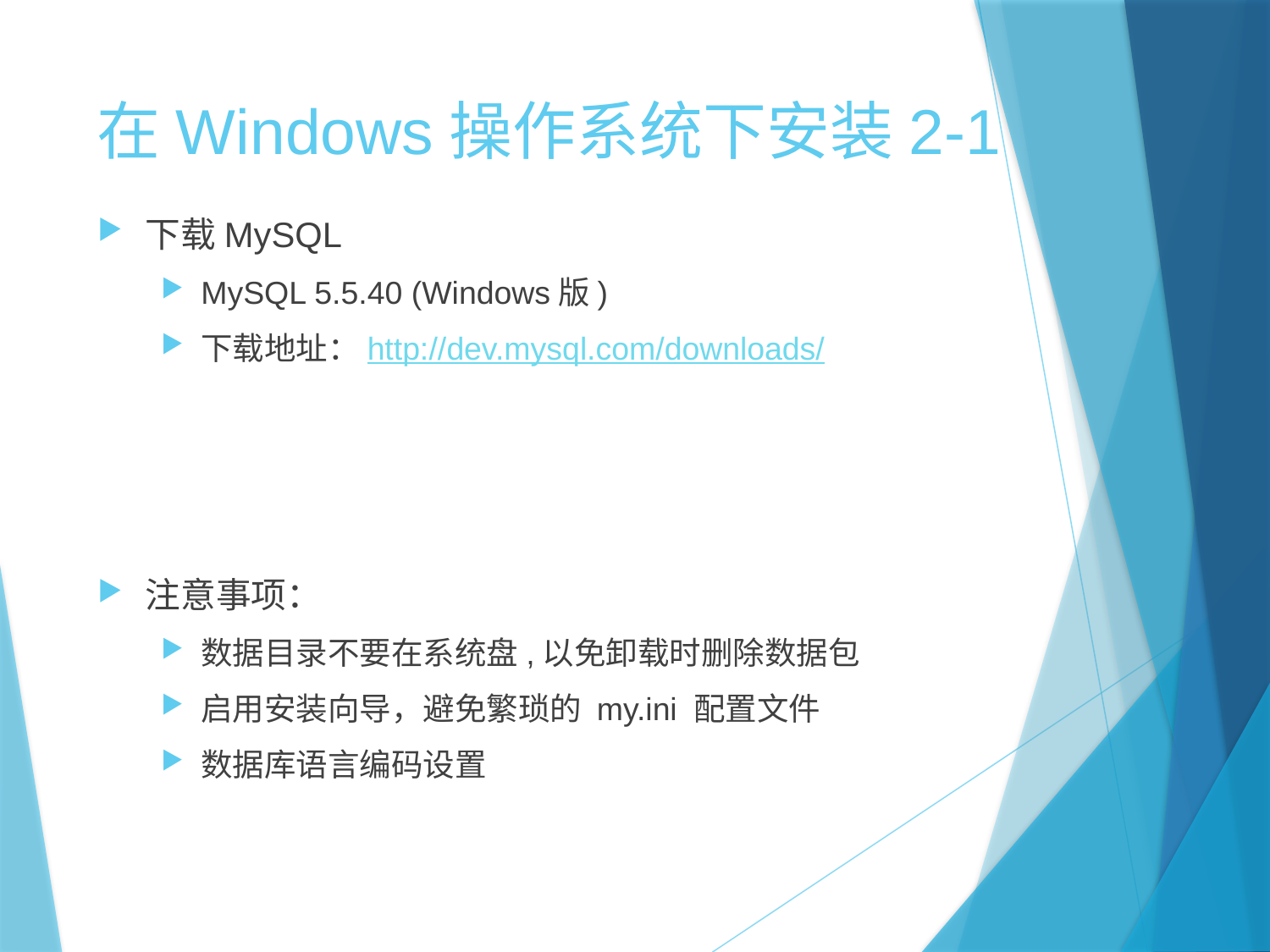

# 在Windows操作系统下安装2-1
下载MySQL
MySQL 5.5.40 (Windows版)
下载地址：http://dev.mysql.com/downloads/

注意事项：
数据目录不要在系统盘,以免卸载时删除数据包
启用安装向导，避免繁琐的 my.ini 配置文件
数据库语言编码设置